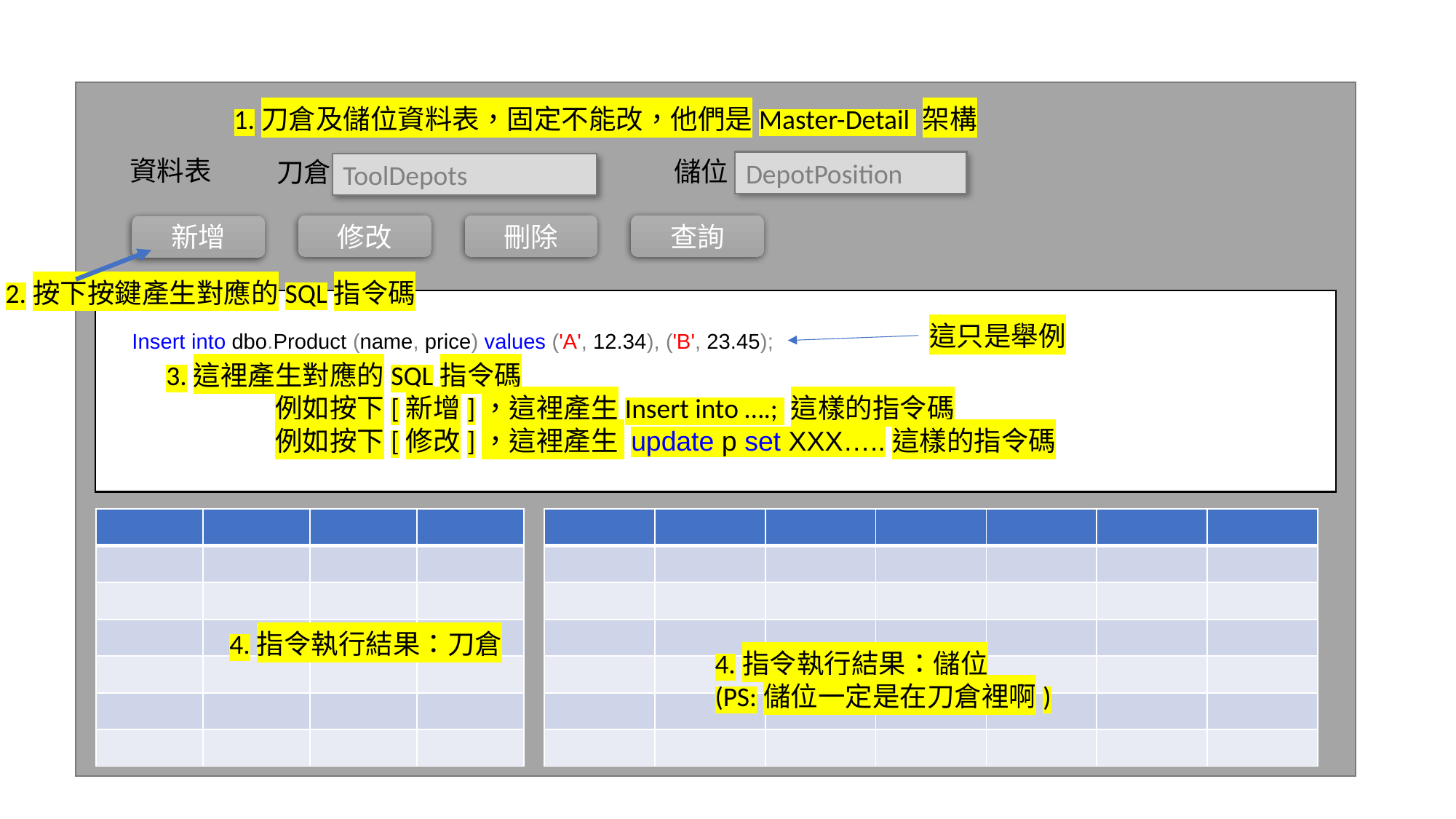

1.刀倉及儲位資料表，固定不能改，他們是Master-Detail 架構
資料表
儲位
刀倉
DepotPosition
ToolDepots
修改
刪除
查詢
新增
2.按下按鍵產生對應的SQL指令碼

這只是舉例
Insert into dbo.Product (name, price) values ('A', 12.34), ('B', 23.45);
3.這裡產生對應的SQL指令碼
例如按下[新增]，這裡產生Insert into ….; 這樣的指令碼
例如按下[修改]，這裡產生 update p set XXX…..這樣的指令碼
|  |  |  |  |
| --- | --- | --- | --- |
|  |  |  |  |
|  |  |  |  |
|  |  |  |  |
|  |  |  |  |
|  |  |  |  |
|  |  |  |  |
|  |  |  |  |  |  |  |
| --- | --- | --- | --- | --- | --- | --- |
|  |  |  |  |  |  |  |
|  |  |  |  |  |  |  |
|  |  |  |  |  |  |  |
|  |  |  |  |  |  |  |
|  |  |  |  |  |  |  |
|  |  |  |  |  |  |  |
4.指令執行結果：刀倉
4.指令執行結果：儲位
(PS:儲位一定是在刀倉裡啊)